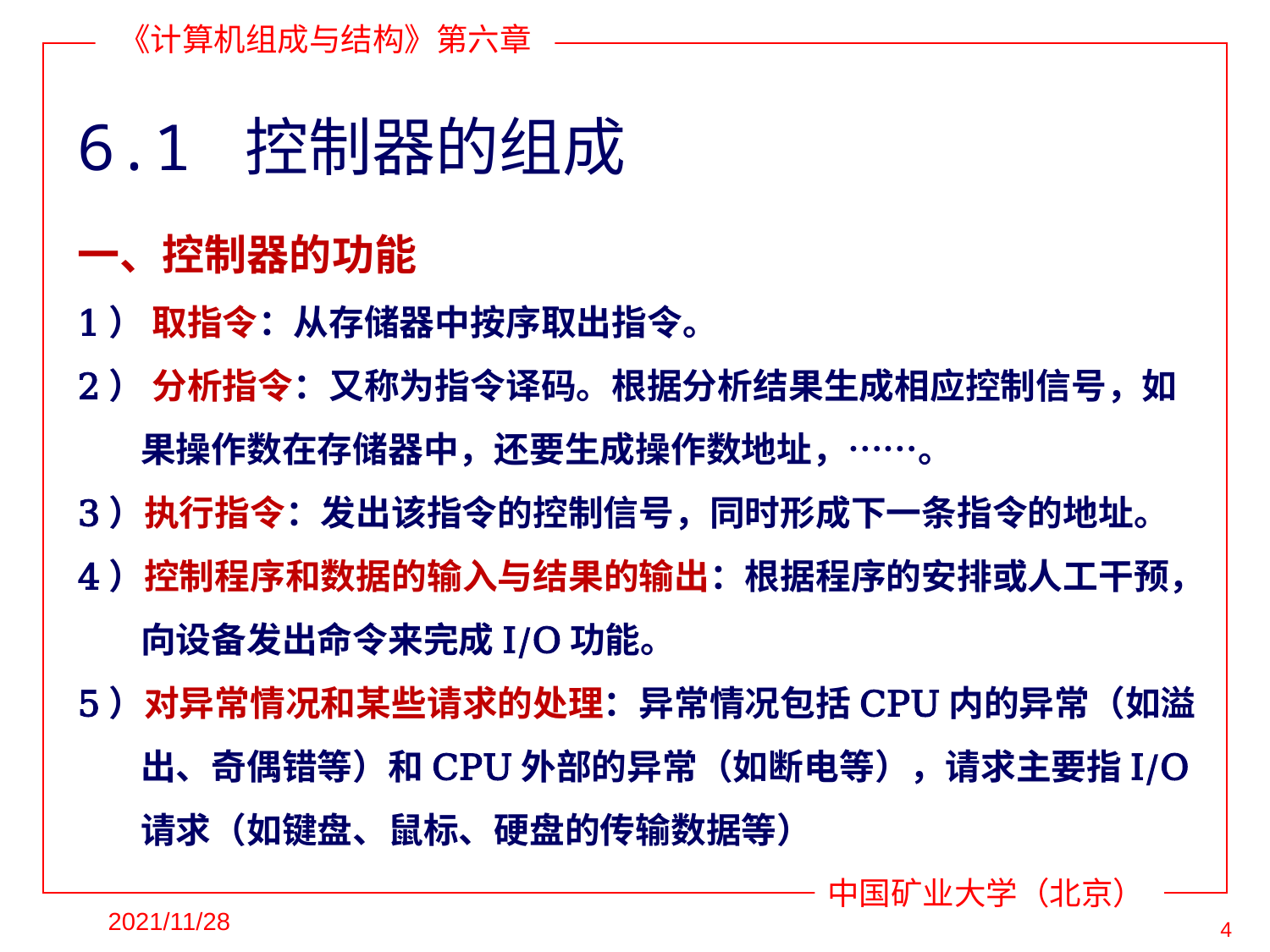

# 6.1 控制器的组成
一、控制器的功能
1） 取指令：从存储器中按序取出指令。
2） 分析指令：又称为指令译码。根据分析结果生成相应控制信号，如果操作数在存储器中，还要生成操作数地址，……。
3）执行指令：发出该指令的控制信号，同时形成下一条指令的地址。
4）控制程序和数据的输入与结果的输出：根据程序的安排或人工干预，向设备发出命令来完成I/O功能。
5）对异常情况和某些请求的处理：异常情况包括CPU内的异常（如溢出、奇偶错等）和CPU外部的异常（如断电等），请求主要指I/O请求（如键盘、鼠标、硬盘的传输数据等）

2021/11/28